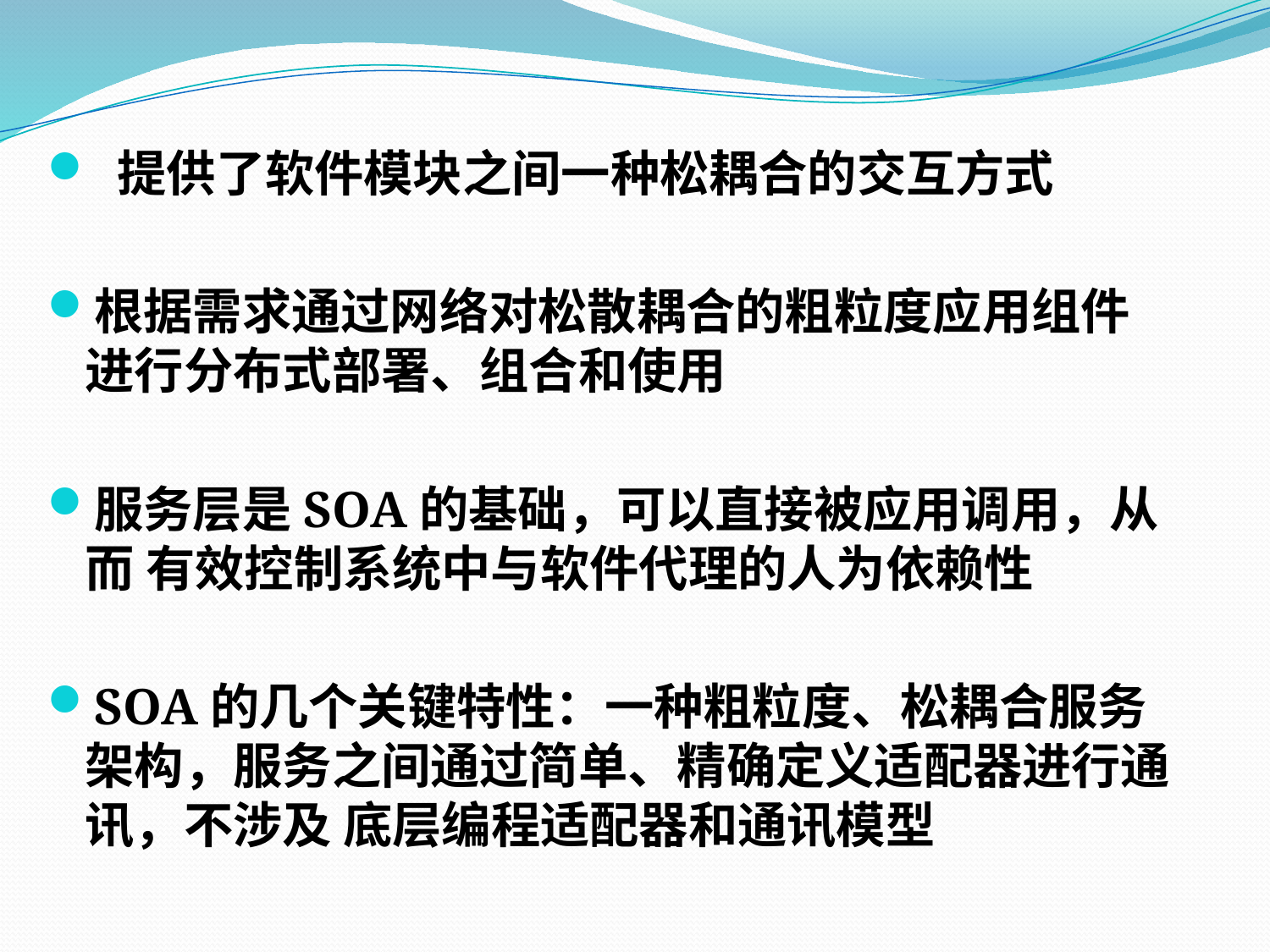

提供了软件模块之间一种松耦合的交互方式

根据需求通过网络对松散耦合的粗粒度应用组件进行分布式部署、组合和使用

服务层是SOA的基础，可以直接被应用调用，从而 有效控制系统中与软件代理的人为依赖性

SOA的几个关键特性：一种粗粒度、松耦合服务架构，服务之间通过简单、精确定义适配器进行通讯，不涉及 底层编程适配器和通讯模型